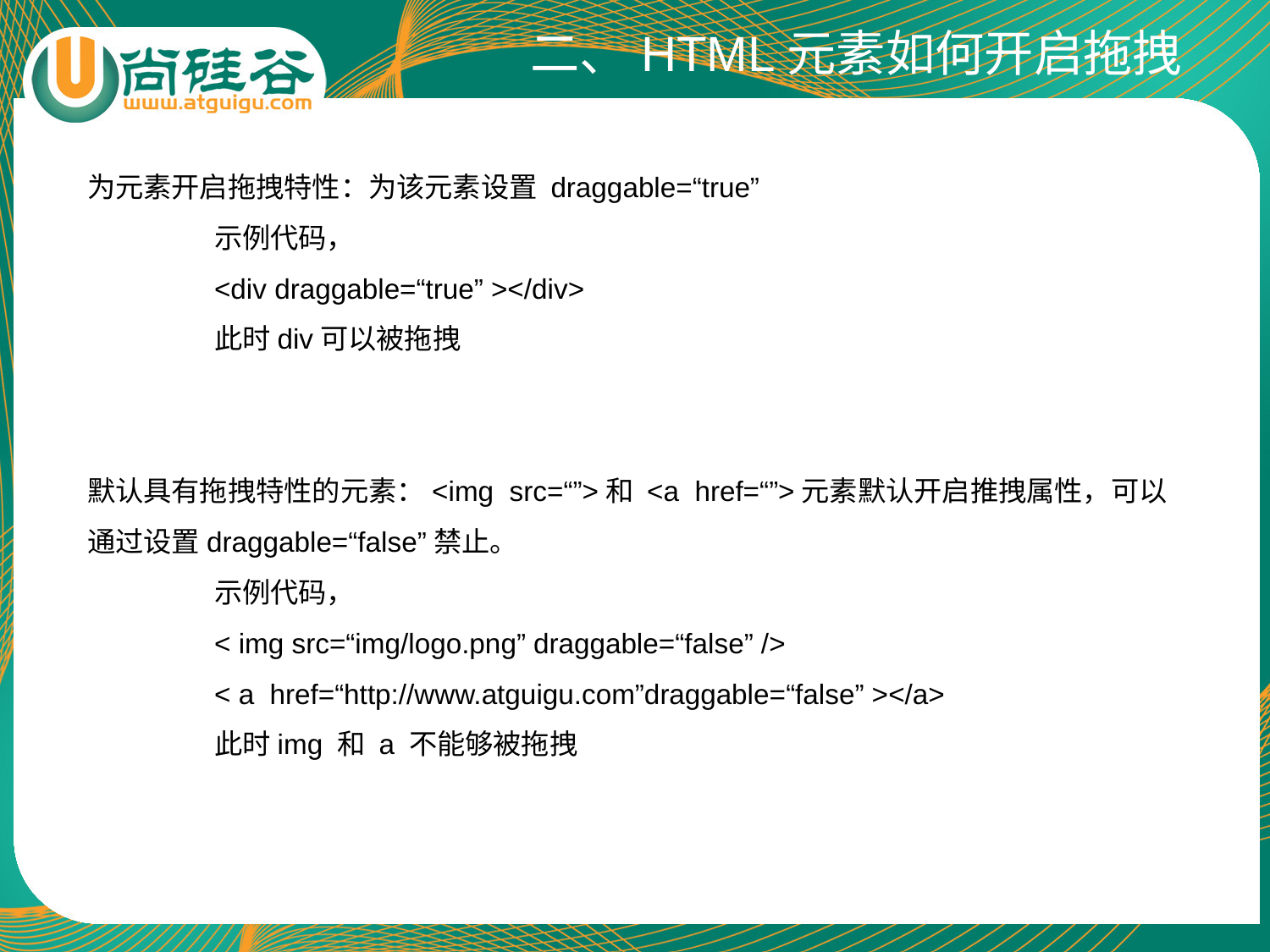

二、HTML元素如何开启拖拽
为元素开启拖拽特性：为该元素设置 draggable=“true”
	示例代码，
	<div draggable=“true” ></div>
	此时div可以被拖拽

默认具有拖拽特性的元素：<img  src=“”>和 <a  href=“”>元素默认开启推拽属性，可以通过设置draggable=“false”禁止。
	示例代码，
	< img src=“img/logo.png” draggable=“false” />
	< a  href=“http://www.atguigu.com”draggable=“false” ></a>
	此时img 和 a 不能够被拖拽